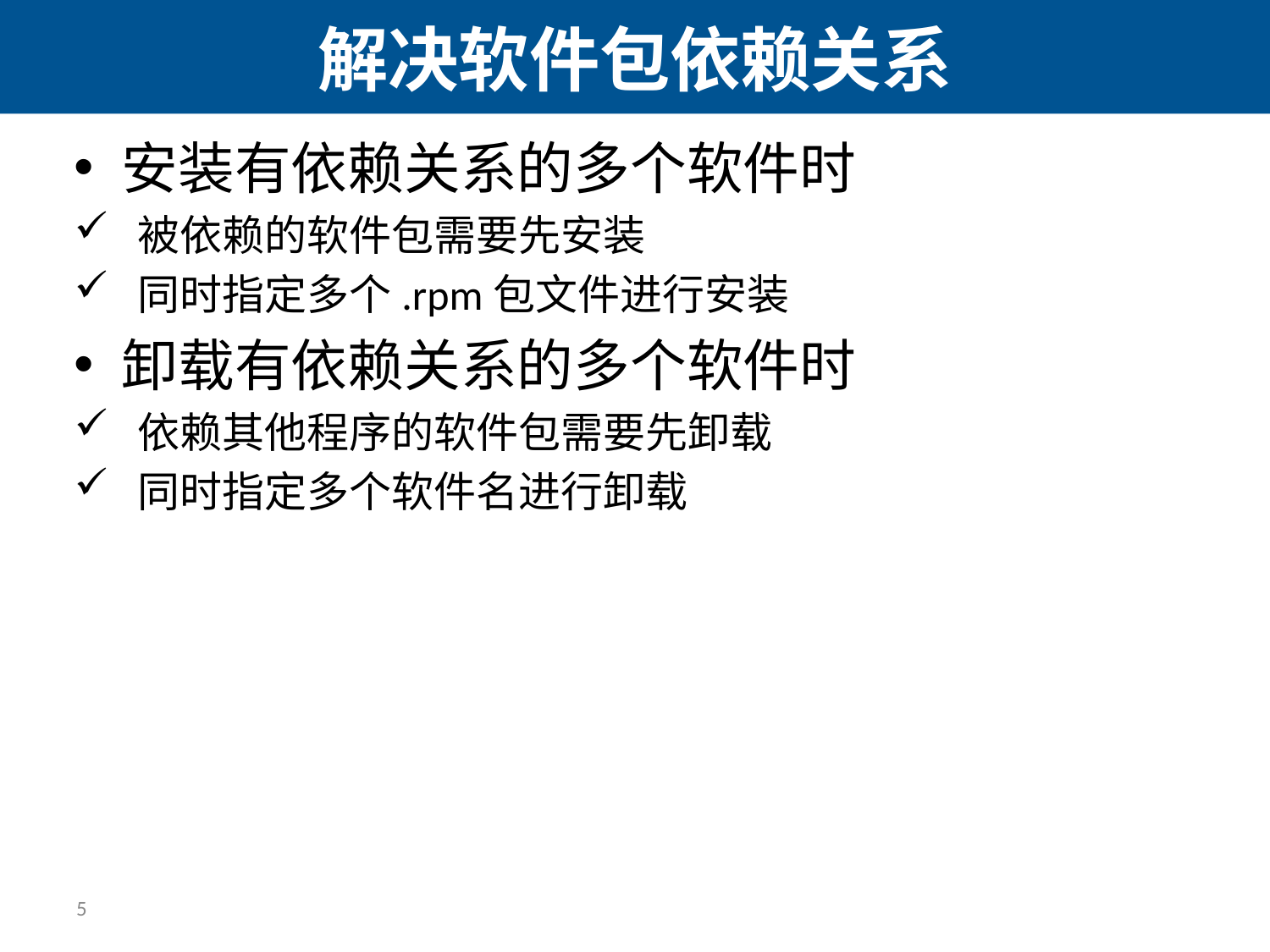

# 解决软件包依赖关系
安装有依赖关系的多个软件时
被依赖的软件包需要先安装
同时指定多个.rpm包文件进行安装
卸载有依赖关系的多个软件时
依赖其他程序的软件包需要先卸载
同时指定多个软件名进行卸载
5